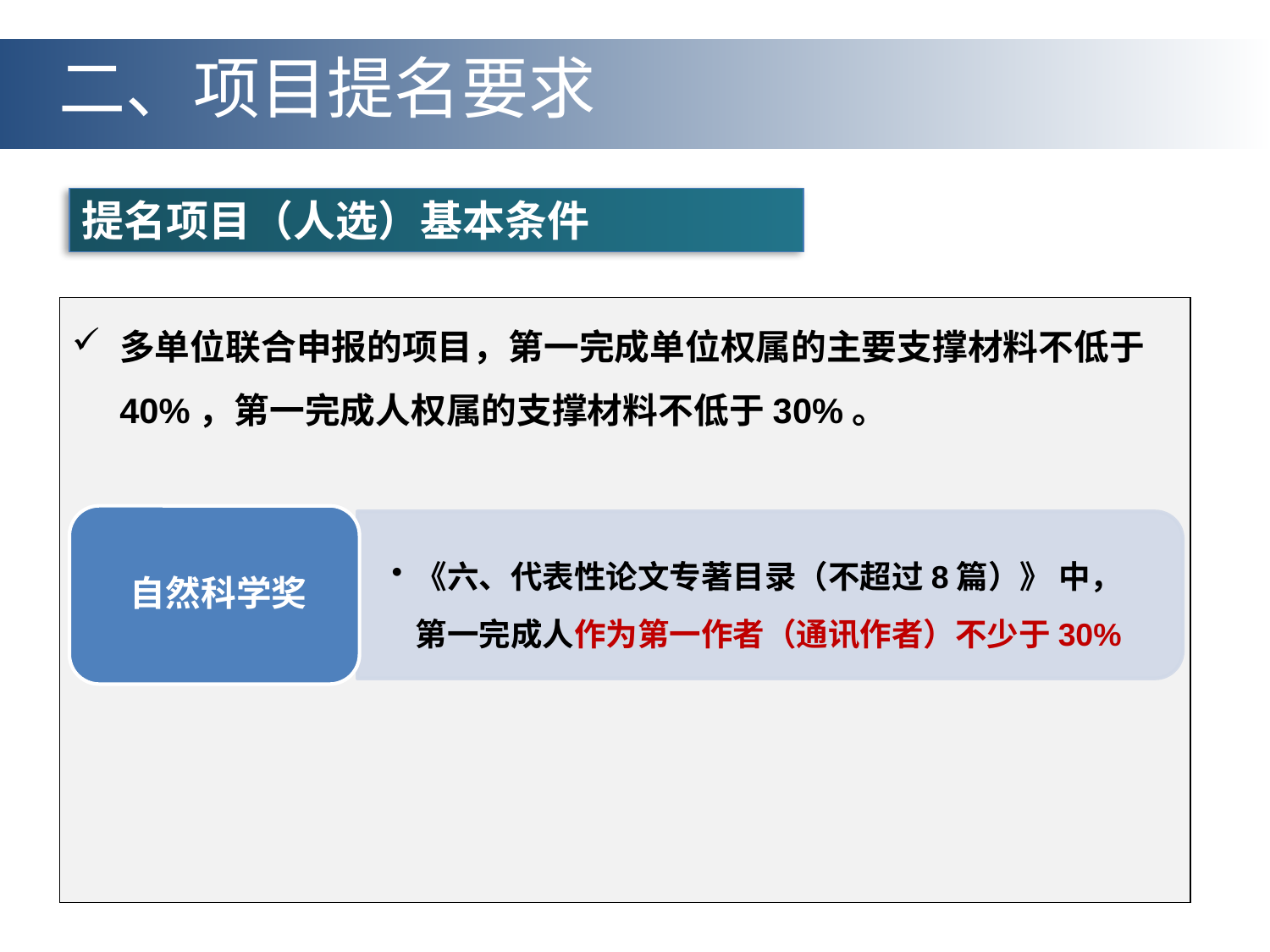

二、项目提名要求
提名项目（人选）基本条件
多单位联合申报的项目，第一完成单位权属的主要支撑材料不低于40%，第一完成人权属的支撑材料不低于30%。

《六、代表性论文专著目录（不超过8篇）》 中，第一完成人作为第一作者（通讯作者）不少于30%
自然科学奖